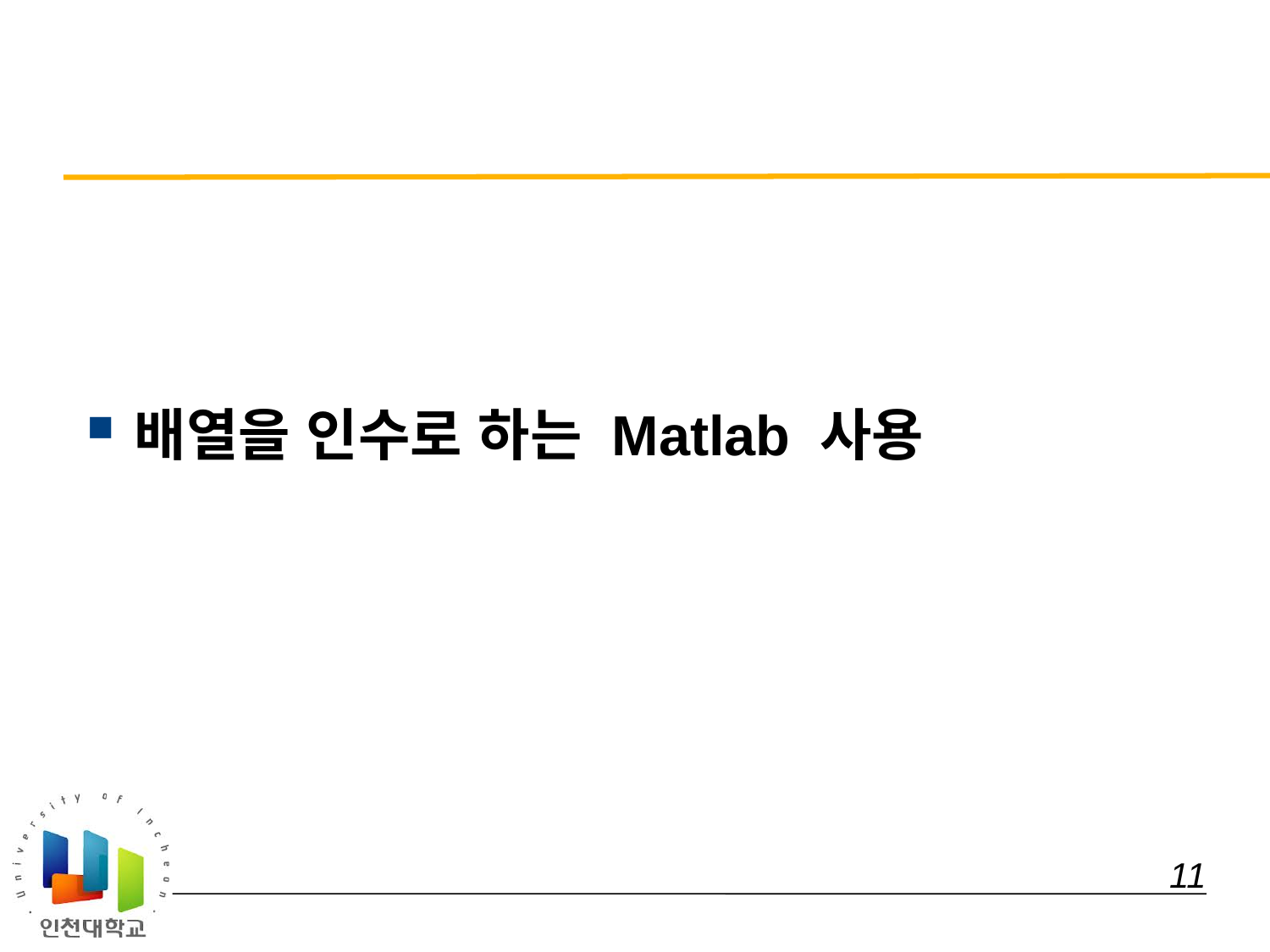

#

배열을 인수로 하는 Matlab 사용
 11